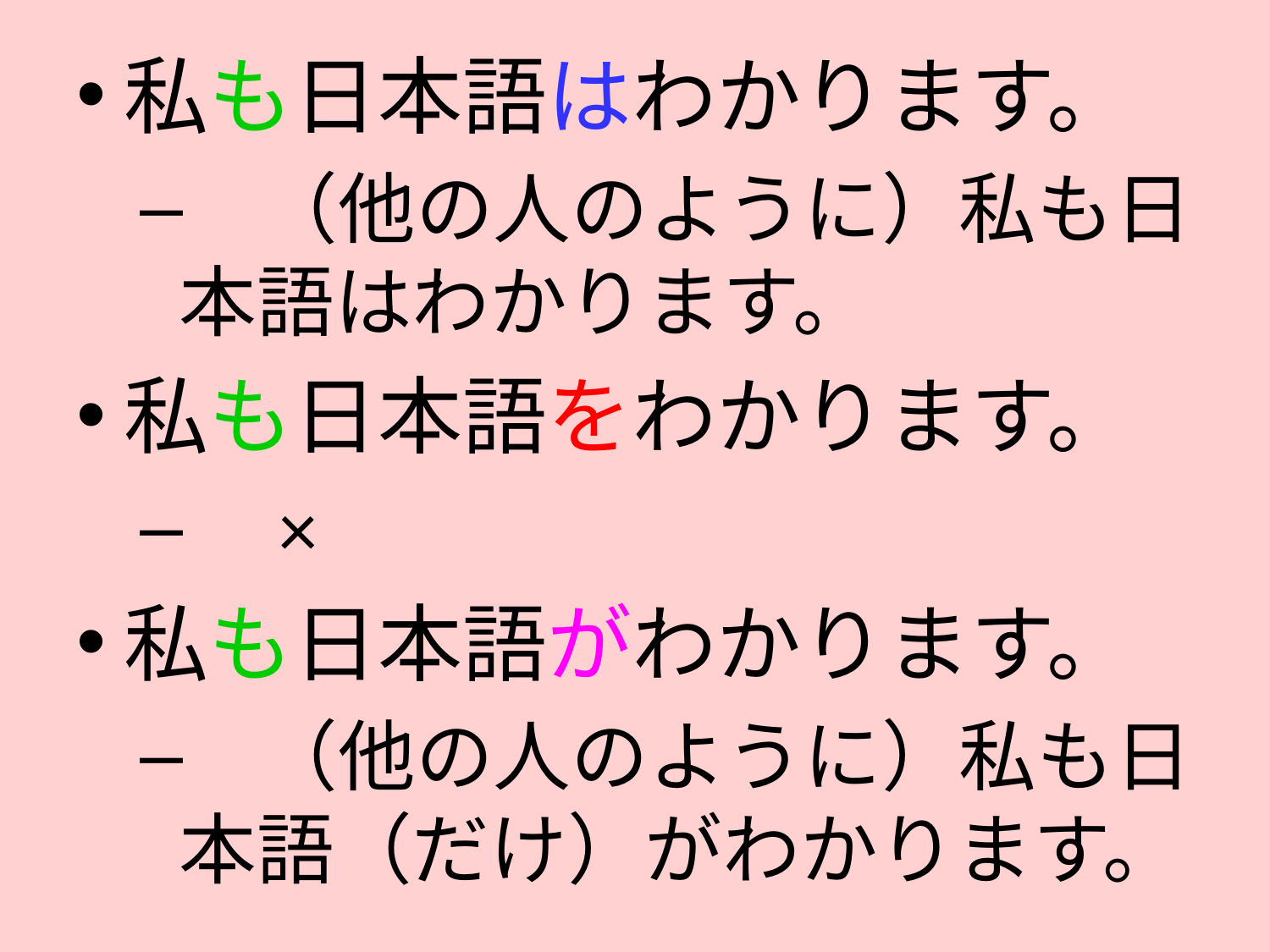

私も日本語はわかります。
　（他の人のように）私も日本語はわかります。
私も日本語をわかります。
　×
私も日本語がわかります。
　（他の人のように）私も日本語（だけ）がわかります。